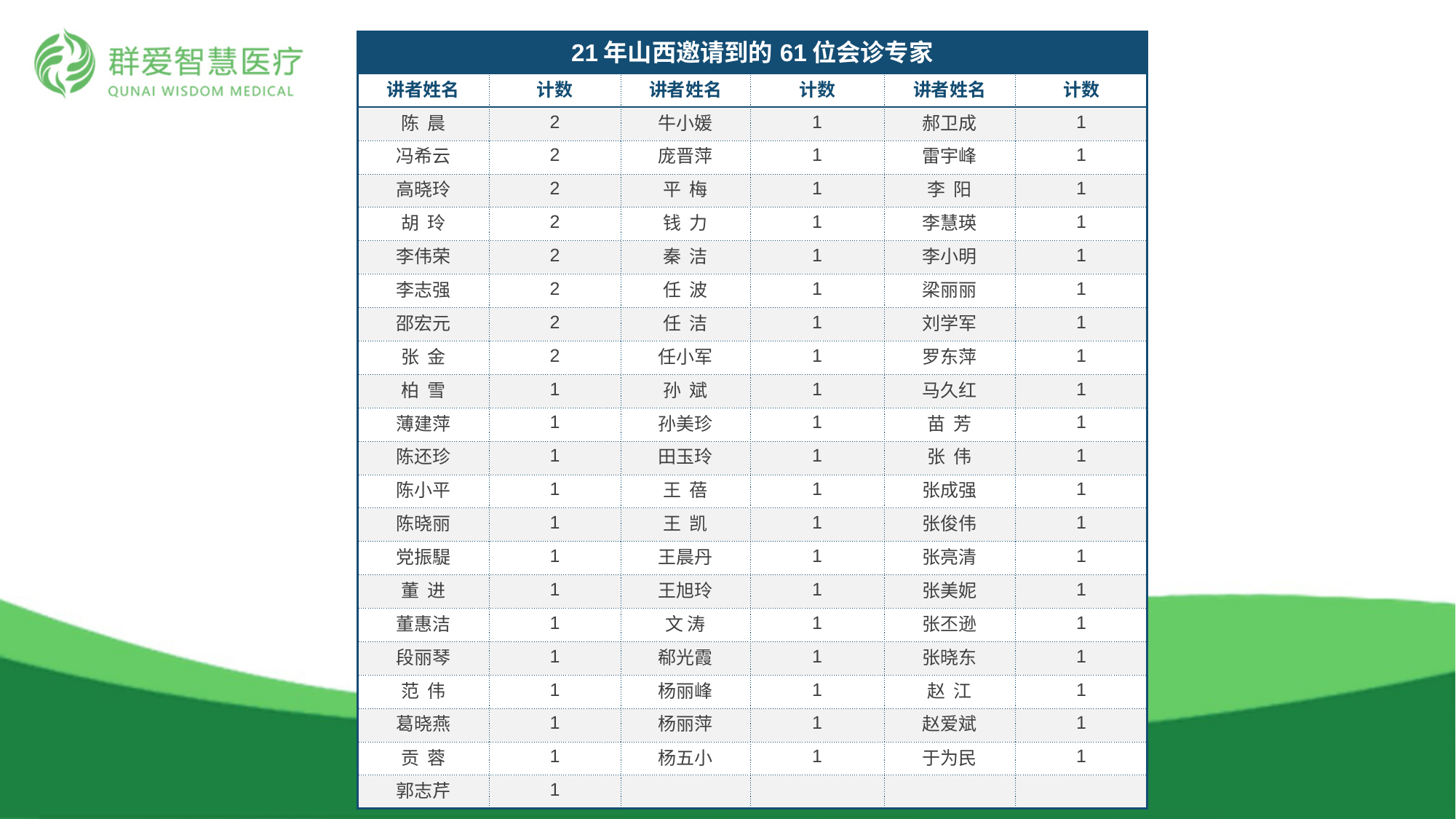

| 21年山西邀请到的61位会诊专家 |  |  |  |  |  |
| --- | --- | --- | --- | --- | --- |
| 讲者姓名 | 计数 | 讲者姓名 | 计数 | 讲者姓名 | 计数 |
| 陈 晨 | 2 | 牛小媛 | 1 | 郝卫成 | 1 |
| 冯希云 | 2 | 庞晋萍 | 1 | 雷宇峰 | 1 |
| 高晓玲 | 2 | 平 梅 | 1 | 李 阳 | 1 |
| 胡 玲 | 2 | 钱 力 | 1 | 李慧瑛 | 1 |
| 李伟荣 | 2 | 秦 洁 | 1 | 李小明 | 1 |
| 李志强 | 2 | 任 波 | 1 | 梁丽丽 | 1 |
| 邵宏元 | 2 | 任 洁 | 1 | 刘学军 | 1 |
| 张 金 | 2 | 任小军 | 1 | 罗东萍 | 1 |
| 柏 雪 | 1 | 孙 斌 | 1 | 马久红 | 1 |
| 薄建萍 | 1 | 孙美珍 | 1 | 苗 芳 | 1 |
| 陈还珍 | 1 | 田玉玲 | 1 | 张 伟 | 1 |
| 陈小平 | 1 | 王 蓓 | 1 | 张成强 | 1 |
| 陈晓丽 | 1 | 王 凯 | 1 | 张俊伟 | 1 |
| 党振騠 | 1 | 王晨丹 | 1 | 张亮清 | 1 |
| 董 进 | 1 | 王旭玲 | 1 | 张美妮 | 1 |
| 董惠洁 | 1 | 文 涛 | 1 | 张丕逊 | 1 |
| 段丽琴 | 1 | 郗光霞 | 1 | 张晓东 | 1 |
| 范 伟 | 1 | 杨丽峰 | 1 | 赵 江 | 1 |
| 葛晓燕 | 1 | 杨丽萍 | 1 | 赵爱斌 | 1 |
| 贡 蓉 | 1 | 杨五小 | 1 | 于为民 | 1 |
| 郭志芹 | 1 |  |  |  |  |